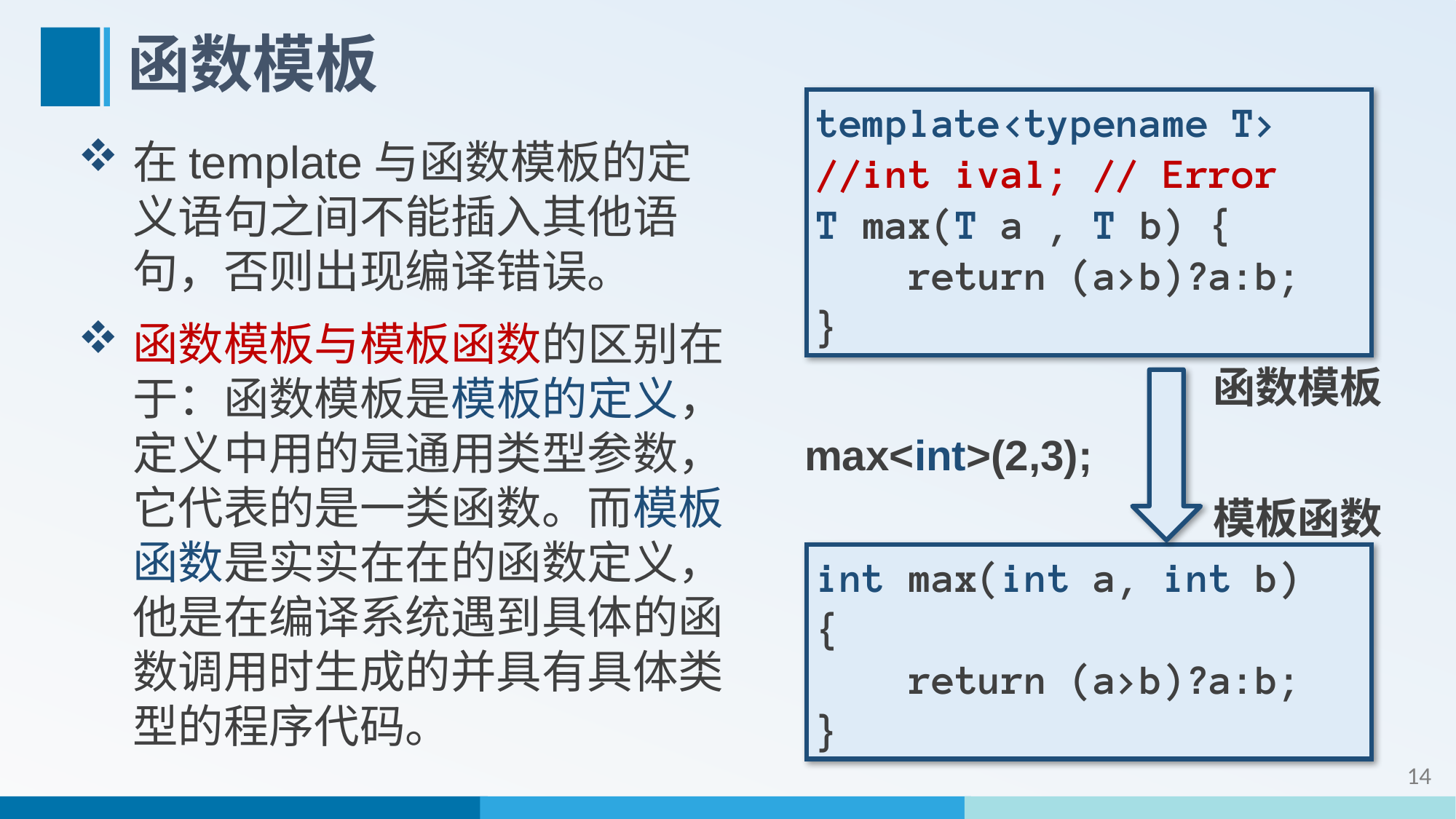

# 函数模板
template<typename T>
//int ival; // Error
T max(T a , T b) {
    return (a>b)?a:b;
}
在template与函数模板的定义语句之间不能插入其他语句，否则出现编译错误。
函数模板与模板函数的区别在于：函数模板是模板的定义，定义中用的是通用类型参数，它代表的是一类函数。而模板函数是实实在在的函数定义，他是在编译系统遇到具体的函数调用时生成的并具有具体类型的程序代码。
函数模板

max<int>(2,3);
模板函数
int max(int a, int b)
{
    return (a>b)?a:b;
}